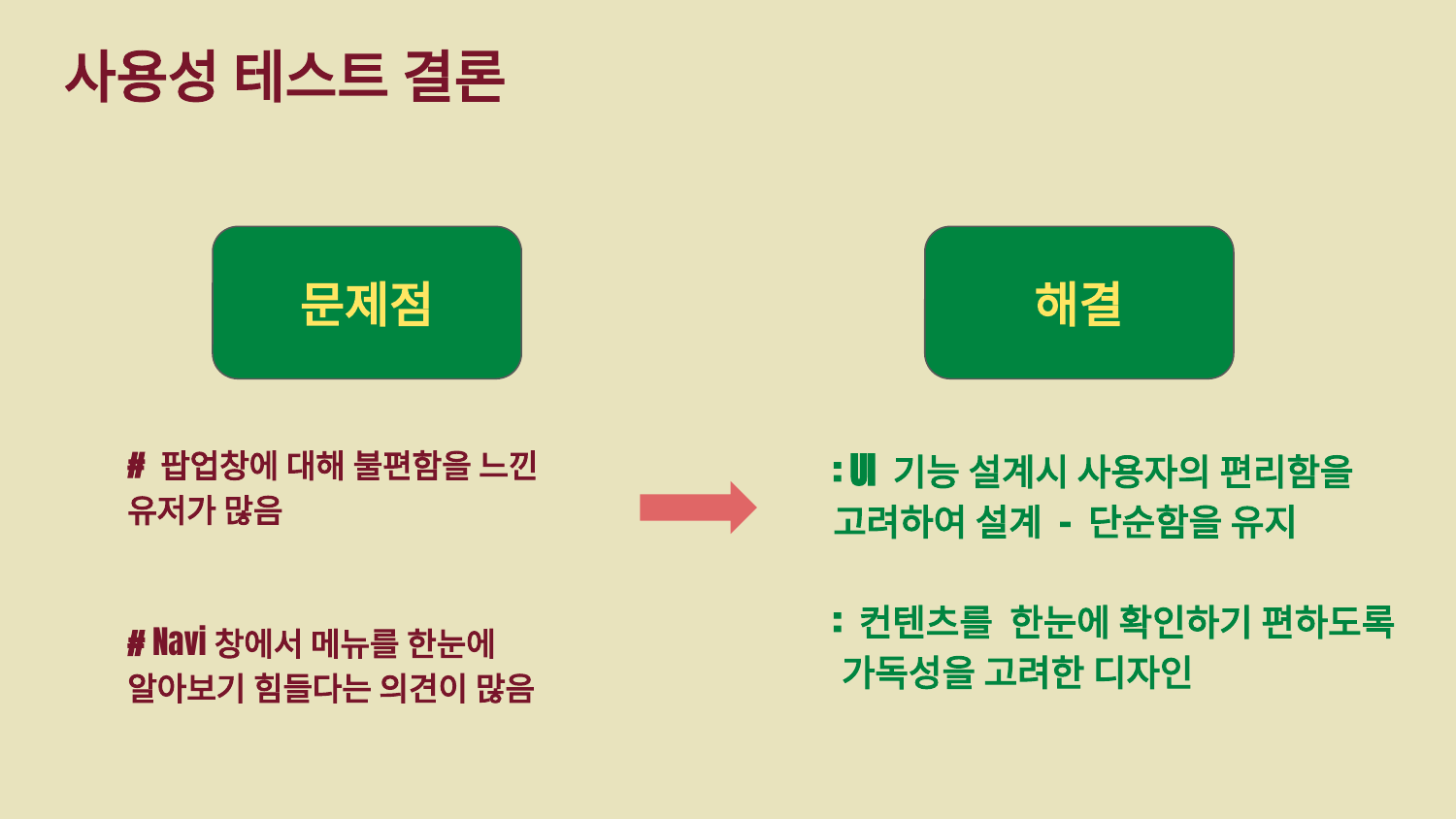

# 사용성 테스트 결론
문제점
해결
# 팝업창에 대해 불편함을 느낀 유저가 많음

# Navi창에서 메뉴를 한눈에   알아보기 힘들다는 의견이 많음
: UI 기능 설계시 사용자의 편리함을 고려하여 설계 - 단순함을 유지

: 컨텐츠를  한눈에 확인하기 편하도록  가독성을 고려한 디자인